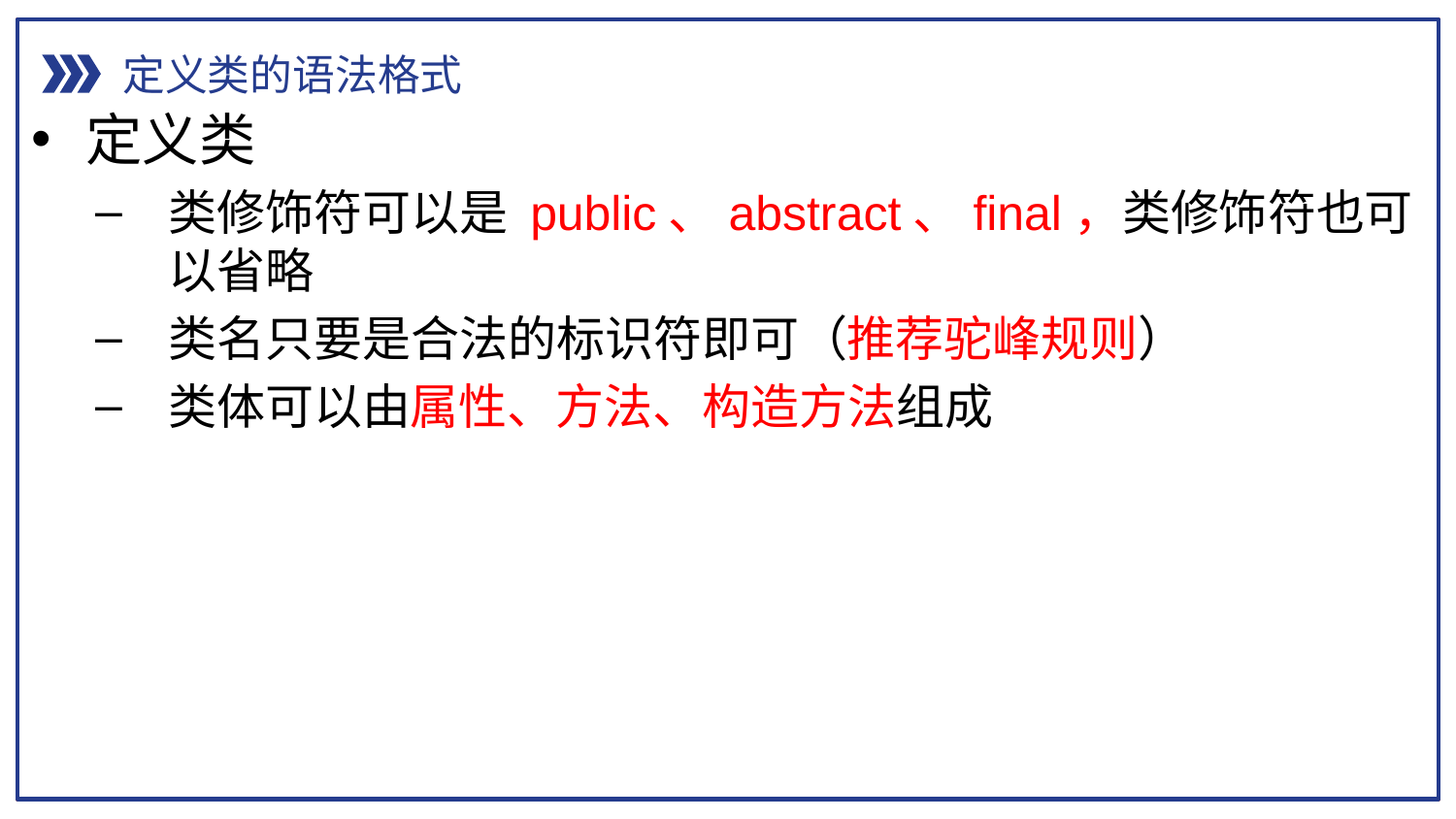

定义类的语法格式

定义类
类修饰符可以是 public、abstract、final，类修饰符也可以省略
类名只要是合法的标识符即可（推荐驼峰规则）
类体可以由属性、方法、构造方法组成